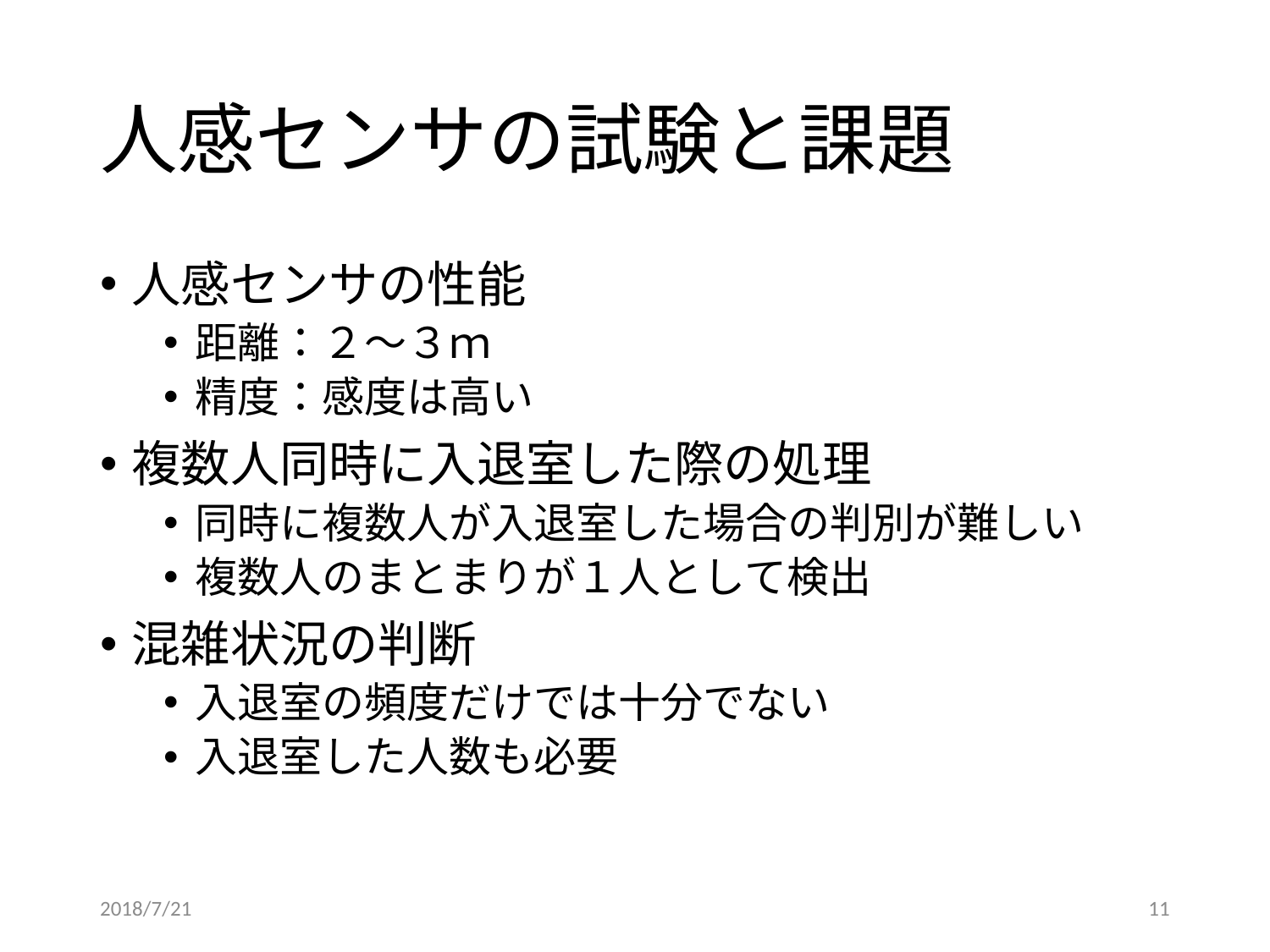

# 人感センサの試験と課題
人感センサの性能
距離：２～３ｍ
精度：感度は高い
複数人同時に入退室した際の処理
同時に複数人が入退室した場合の判別が難しい
複数人のまとまりが１人として検出
混雑状況の判断
入退室の頻度だけでは十分でない
入退室した人数も必要
2018/7/21
11